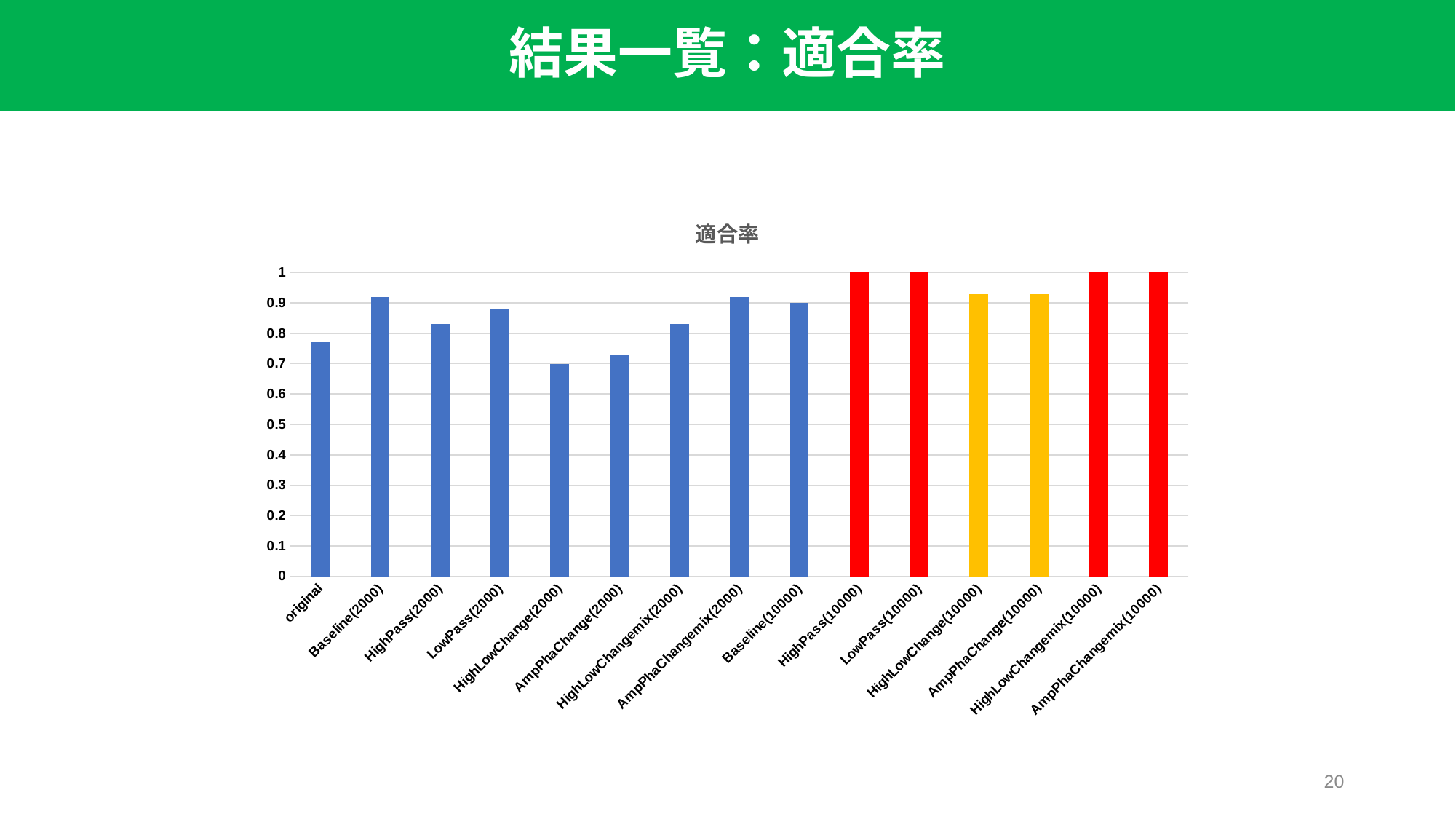

結果一覧：適合率

### Chart: 適合率

| Category | 適合率 |
|---|---|
| original | 0.77 |
| Baseline(2000) | 0.92 |
| HighPass(2000) | 0.83 |
| LowPass(2000) | 0.88 |
| HighLowChange(2000) | 0.7 |
| AmpPhaChange(2000) | 0.73 |
| HighLowChangemix(2000) | 0.83 |
| AmpPhaChangemix(2000) | 0.92 |
| Baseline(10000) | 0.9 |
| HighPass(10000) | 1.0 |
| LowPass(10000) | 1.0 |
| HighLowChange(10000) | 0.93 |
| AmpPhaChange(10000) | 0.93 |
| HighLowChangemix(10000) | 1.0 |
| AmpPhaChangemix(10000) | 1.0 |
20